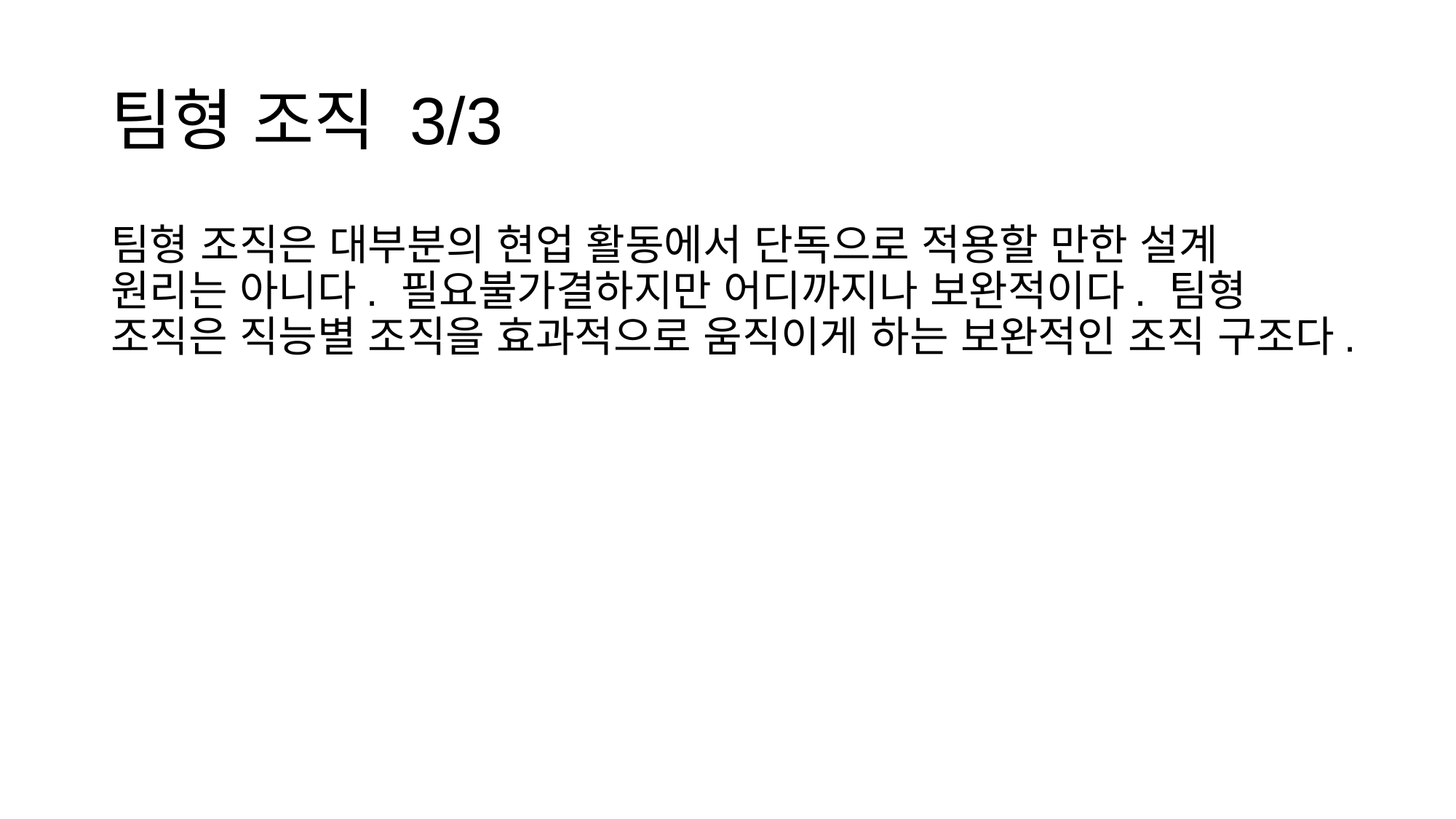

# 팀형 조직 3/3
팀형 조직은 대부분의 현업 활동에서 단독으로 적용할 만한 설계 원리는 아니다. 필요불가결하지만 어디까지나 보완적이다. 팀형 조직은 직능별 조직을 효과적으로 움직이게 하는 보완적인 조직 구조다.